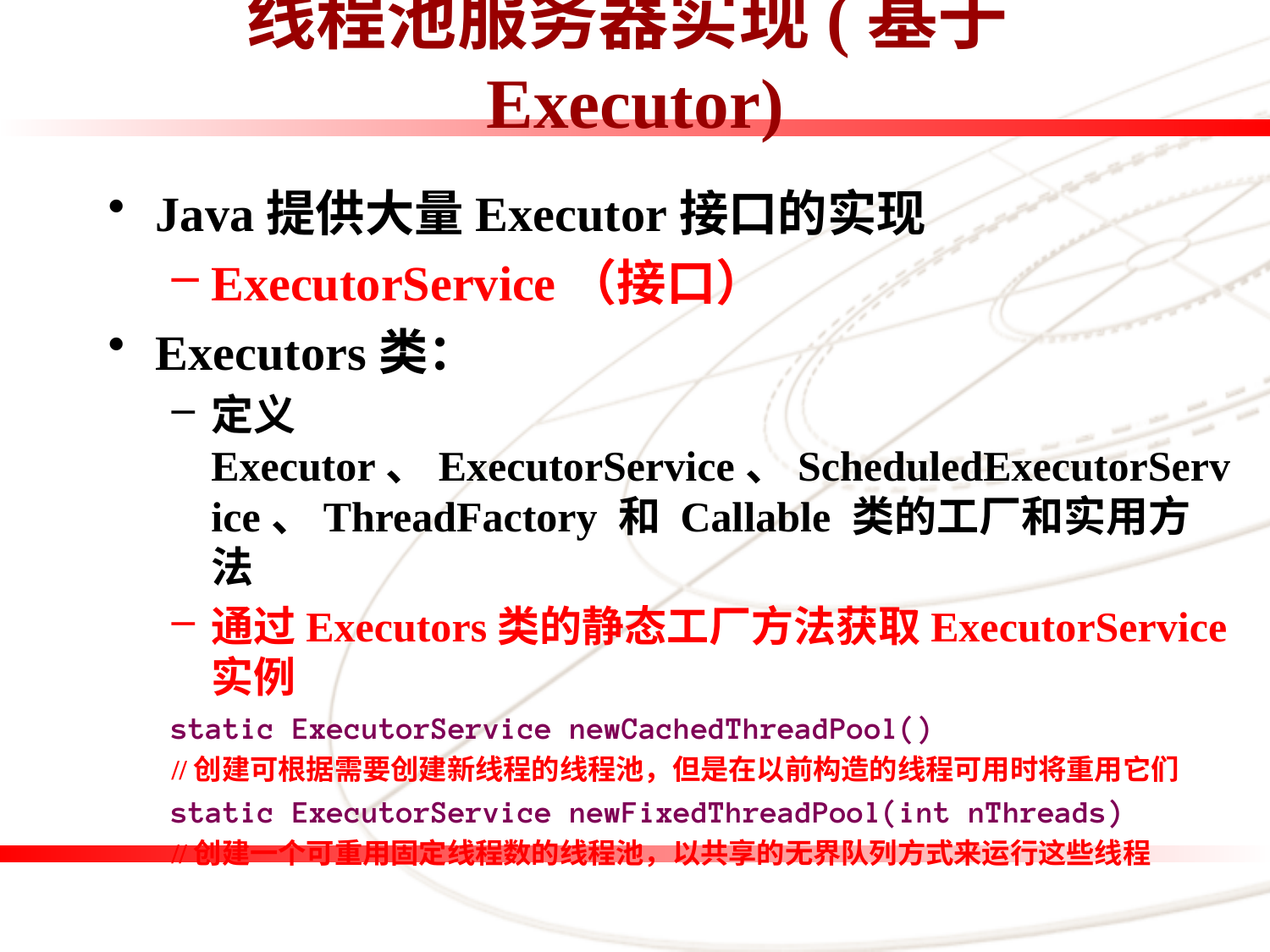

# 线程池服务器实现(基于Executor)
Java提供大量Executor接口的实现
ExecutorService（接口）
Executors类：
定义Executor、ExecutorService、ScheduledExecutorService、ThreadFactory 和 Callable 类的工厂和实用方法
通过Executors类的静态工厂方法获取ExecutorService实例
static ExecutorService newCachedThreadPool()
//创建可根据需要创建新线程的线程池，但是在以前构造的线程可用时将重用它们
static ExecutorService newFixedThreadPool(int nThreads)
//创建一个可重用固定线程数的线程池，以共享的无界队列方式来运行这些线程